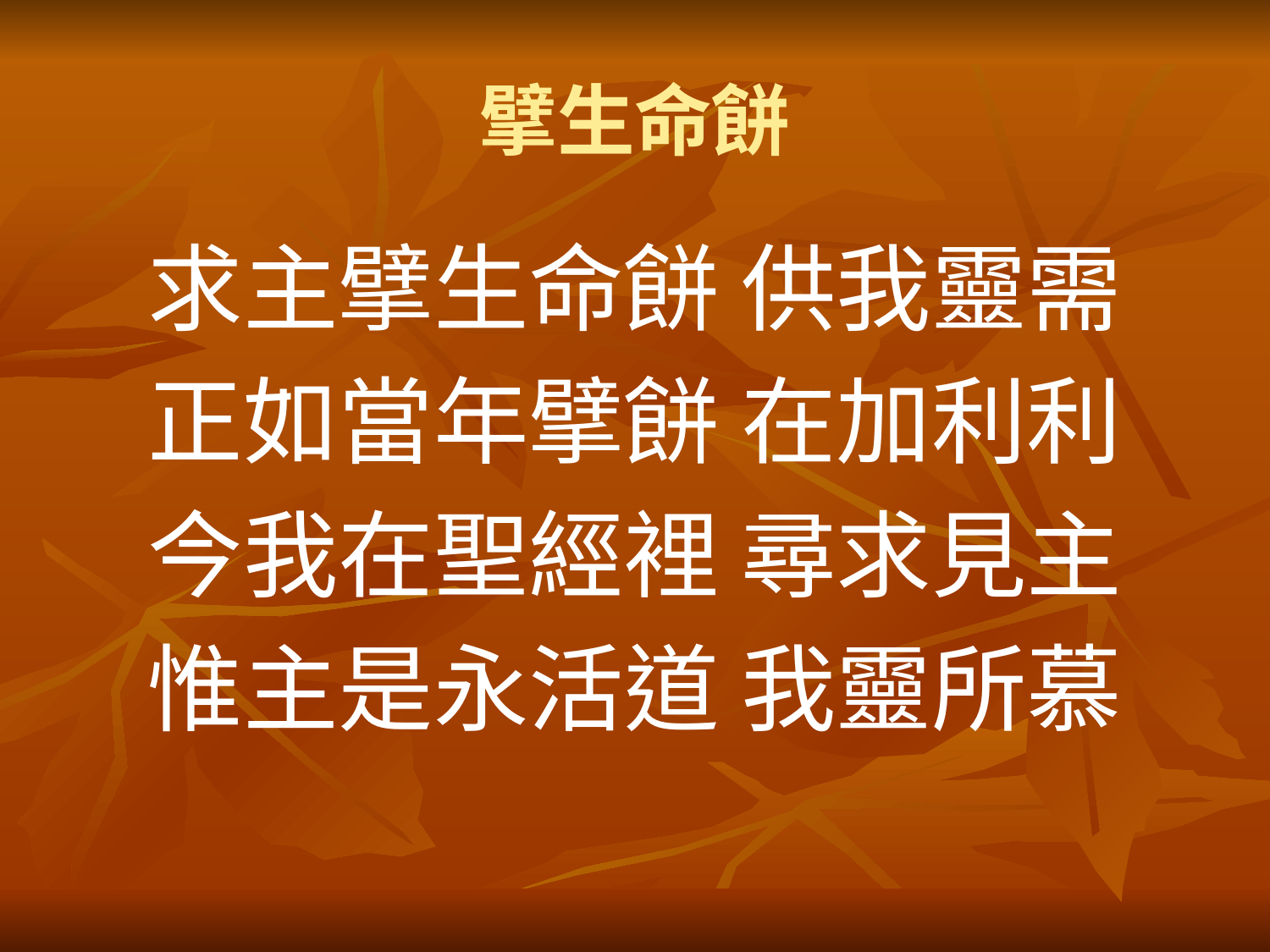

# 擘生命餅
求主擘生命餅 供我靈需
正如當年擘餅 在加利利
今我在聖經裡 尋求見主
惟主是永活道 我靈所慕